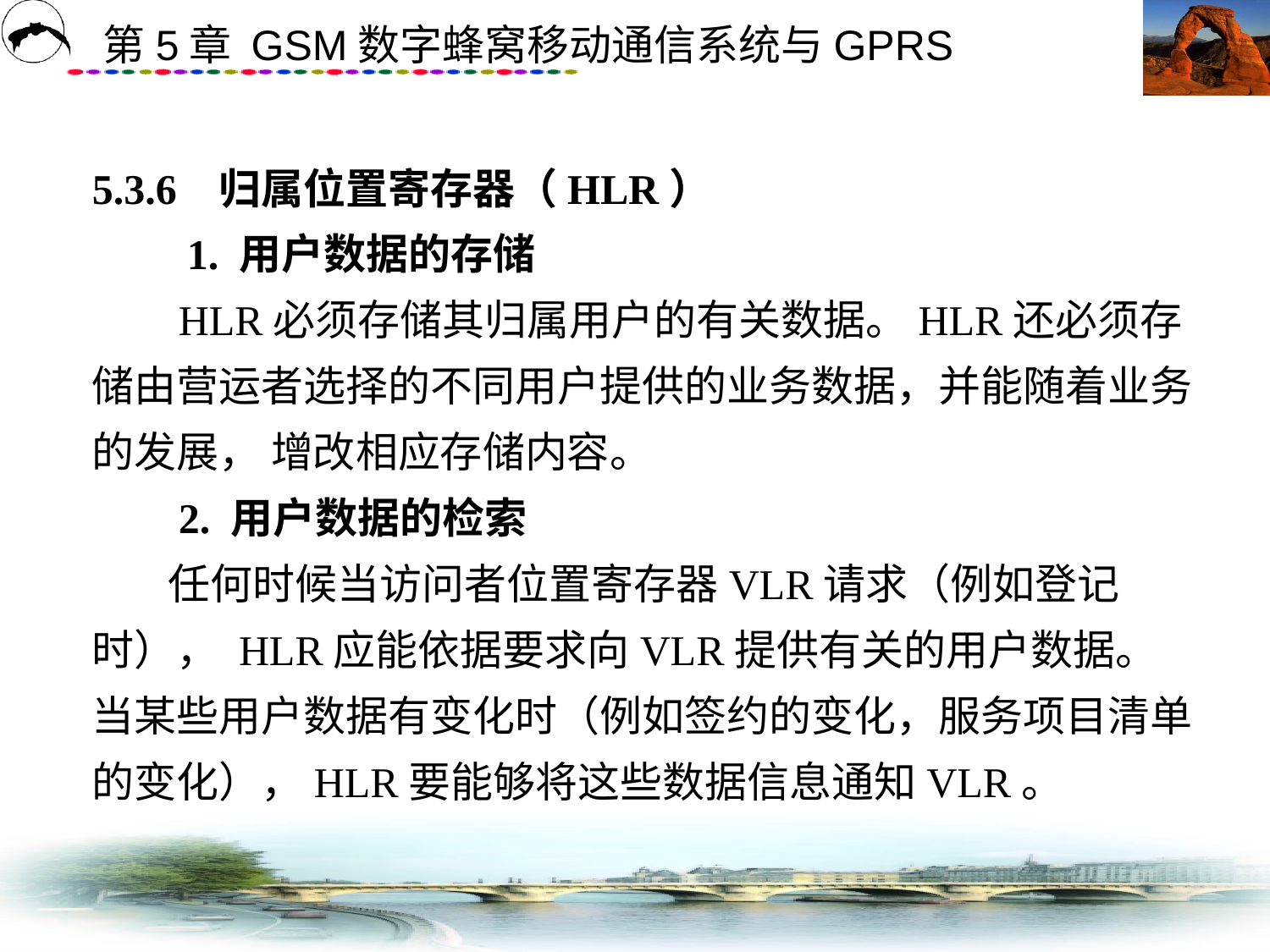

# 5.3.6   归属位置寄存器（HLR） 　　1. 用户数据的存储 HLR必须存储其归属用户的有关数据。HLR还必须存储由营运者选择的不同用户提供的业务数据，并能随着业务的发展， 增改相应存储内容。 2. 用户数据的检索 任何时候当访问者位置寄存器VLR请求（例如登记时）， HLR应能依据要求向VLR提供有关的用户数据。当某些用户数据有变化时（例如签约的变化，服务项目清单的变化），HLR要能够将这些数据信息通知VLR。